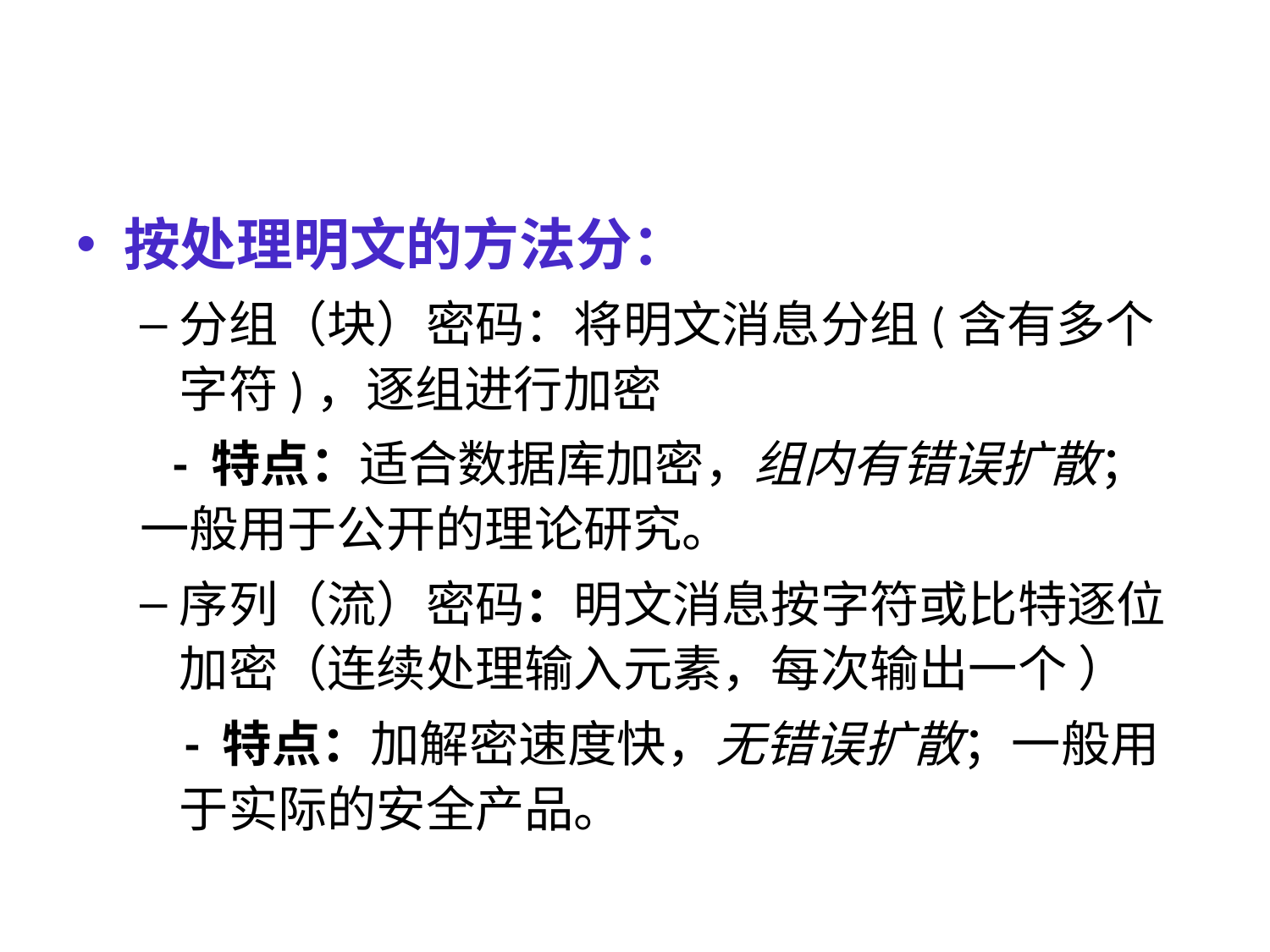

按处理明文的方法分：
分组（块）密码：将明文消息分组(含有多个字符)，逐组进行加密
   - 特点：适合数据库加密，组内有错误扩散；一般用于公开的理论研究。
序列（流）密码：明文消息按字符或比特逐位加密（连续处理输入元素，每次输出一个 ）
    - 特点：加解密速度快，无错误扩散；一般用于实际的安全产品。